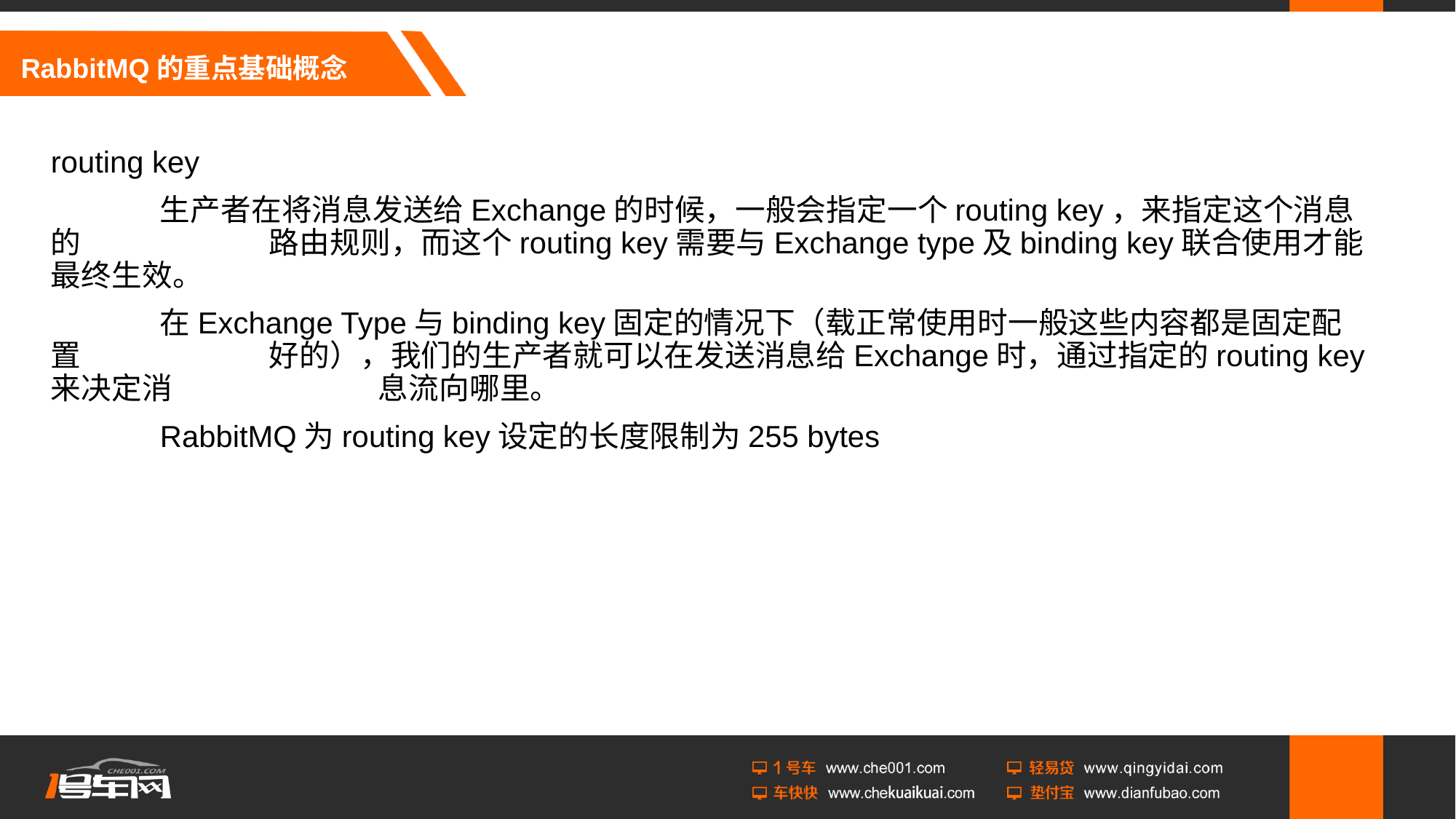

# RabbitMQ的重点基础概念
routing key
	生产者在将消息发送给Exchange的时候，一般会指定一个routing key，来指定这个消息的		路由规则，而这个routing key需要与Exchange type及binding key联合使用才能最终生效。
	在Exchange Type与binding key固定的情况下（载正常使用时一般这些内容都是固定配置		好的），我们的生产者就可以在发送消息给Exchange时，通过指定的routing key来决定消		息流向哪里。
	RabbitMQ为routing key设定的长度限制为255 bytes